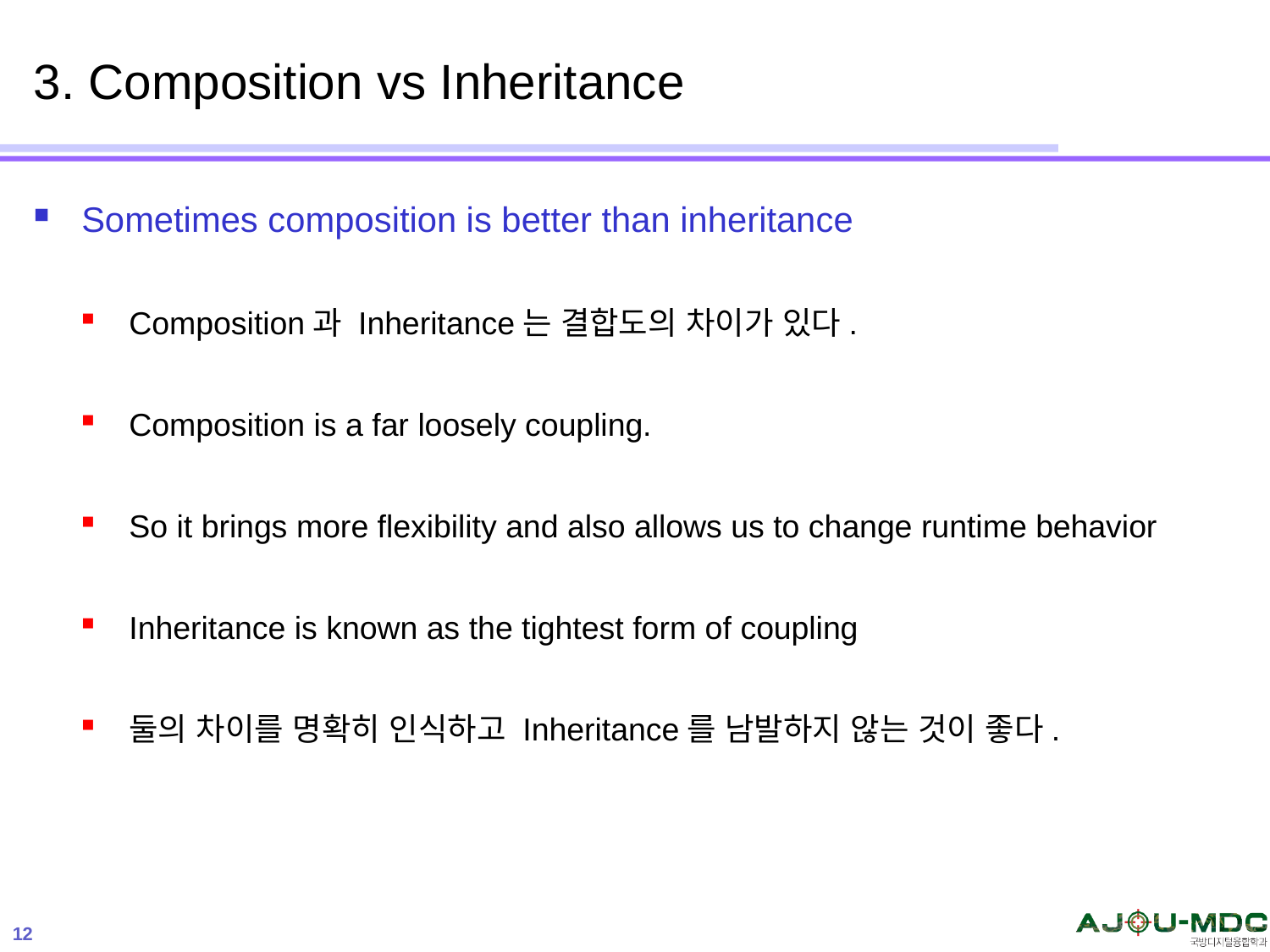

# 3. Composition vs Inheritance
Sometimes composition is better than inheritance
Composition과 Inheritance는 결합도의 차이가 있다.
Composition is a far loosely coupling.
So it brings more flexibility and also allows us to change runtime behavior
Inheritance is known as the tightest form of coupling
둘의 차이를 명확히 인식하고 Inheritance를 남발하지 않는 것이 좋다.
12